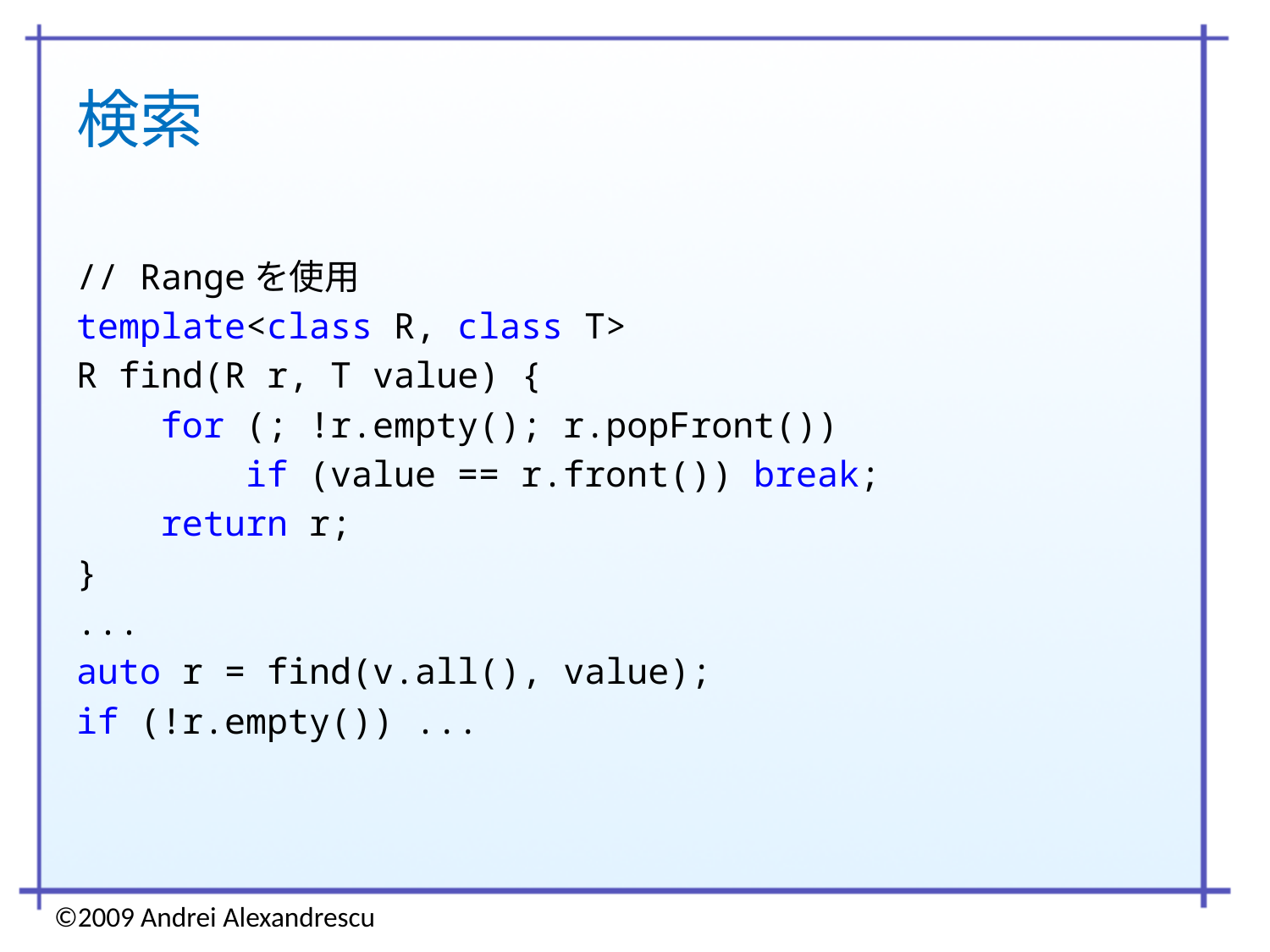

# 検索
// Rangeを使用
template<class R, class T>
R find(R r, T value) {
    for (; !r.empty(); r.popFront())
        if (value == r.front()) break;
    return r;
}
...
auto r = find(v.all(), value);
if (!r.empty()) ...
©2009 Andrei Alexandrescu